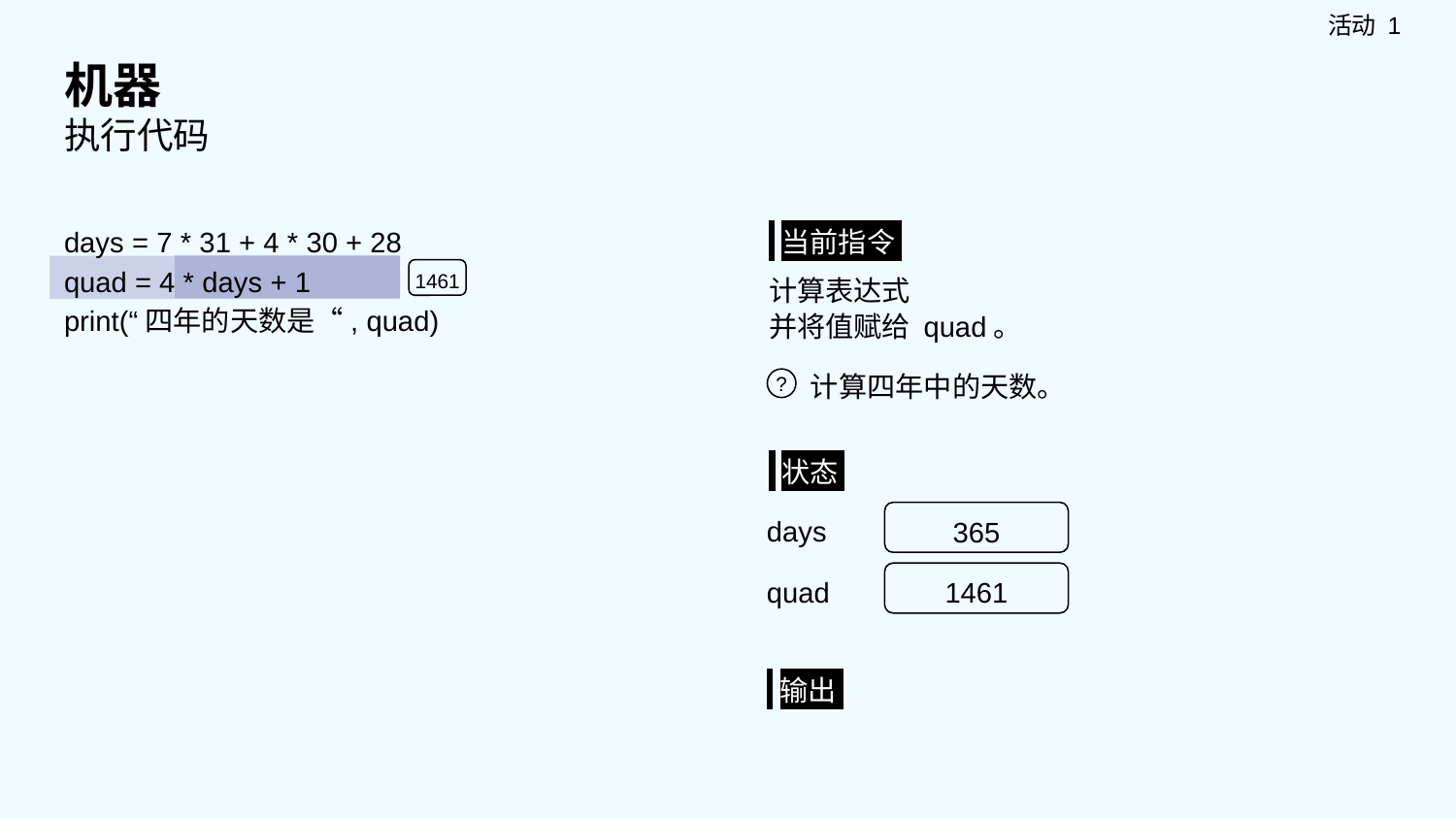

活动 1
机器
执行代码
days = 7 * 31 + 4 * 30 + 28
quad = 4 * days + 1
print(“四年的天数是“, quad)
 当前指令 .
计算表达式

1461
并将值赋给 quad。
计算四年中的天数。
?
 状态 .
days
365
quad
1461
 输出 .